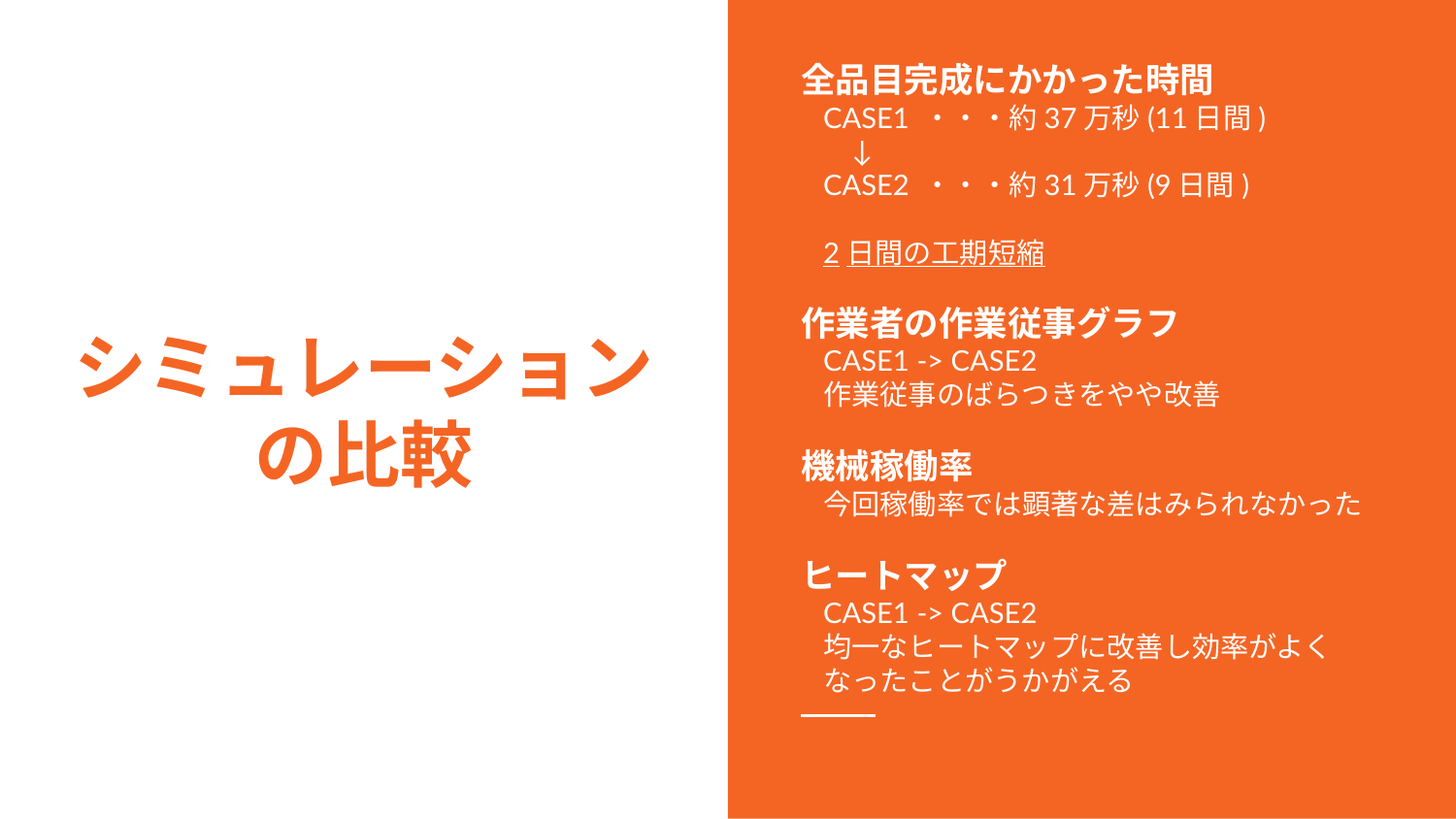

全品目完成にかかった時間
CASE1 ・・・約37万秒(11日間)
　↓
CASE2 ・・・約31万秒(9日間)

2日間の工期短縮
作業者の作業従事グラフ
CASE1 -> CASE2
作業従事のばらつきをやや改善

機械稼働率
今回稼働率では顕著な差はみられなかった

ヒートマップ
CASE1 -> CASE2
均一なヒートマップに改善し効率がよくなったことがうかがえる

# シミュレーションの比較